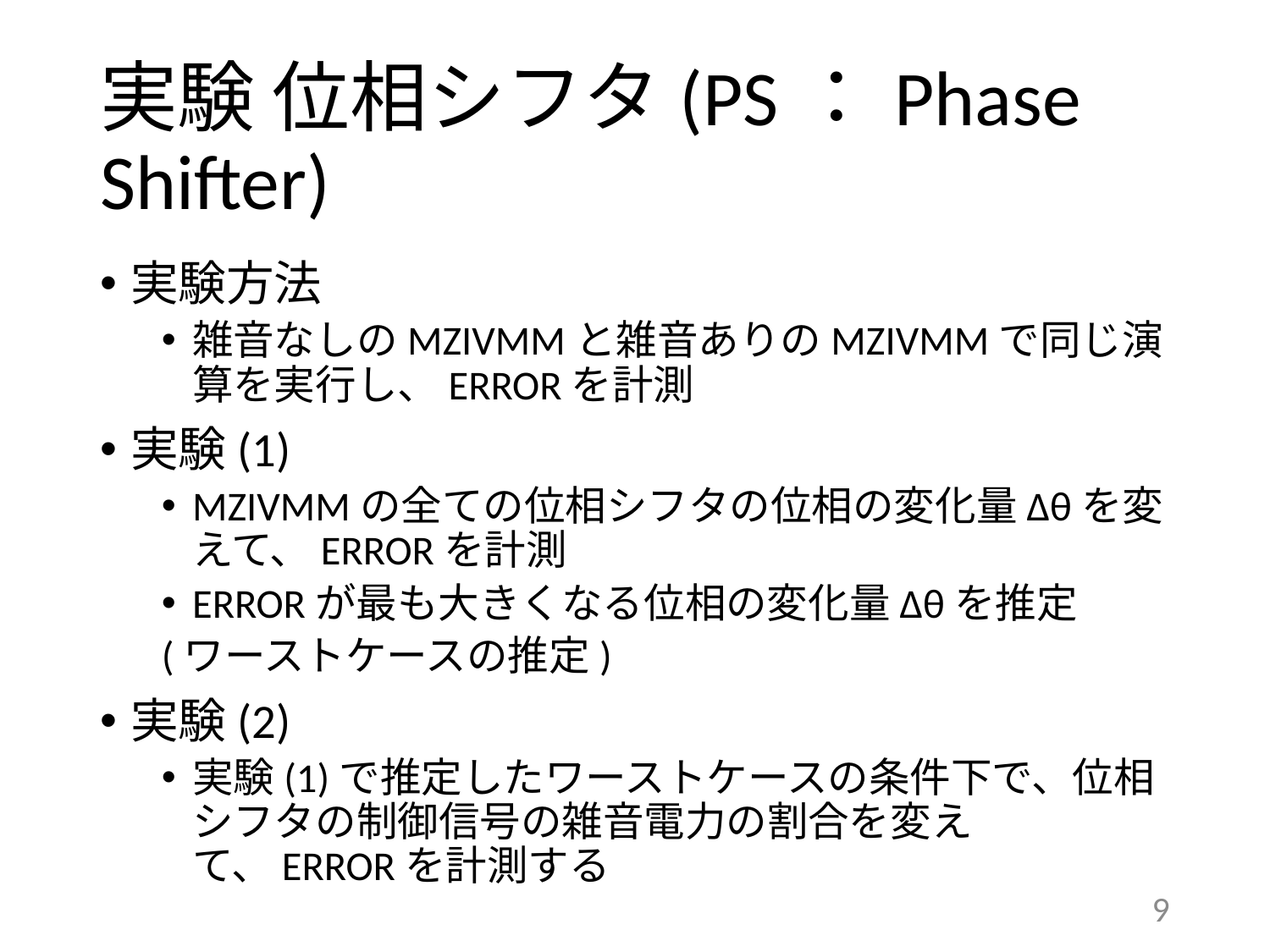

# 実験 位相シフタ(PS：Phase Shifter)
実験方法
雑音なしのMZIVMMと雑音ありのMZIVMMで同じ演算を実行し、ERRORを計測
実験(1)
MZIVMMの全ての位相シフタの位相の変化量Δθを変えて、ERRORを計測
ERRORが最も大きくなる位相の変化量Δθを推定
(ワーストケースの推定)
実験(2)
実験(1)で推定したワーストケースの条件下で、位相シフタの制御信号の雑音電力の割合を変えて、ERRORを計測する

9